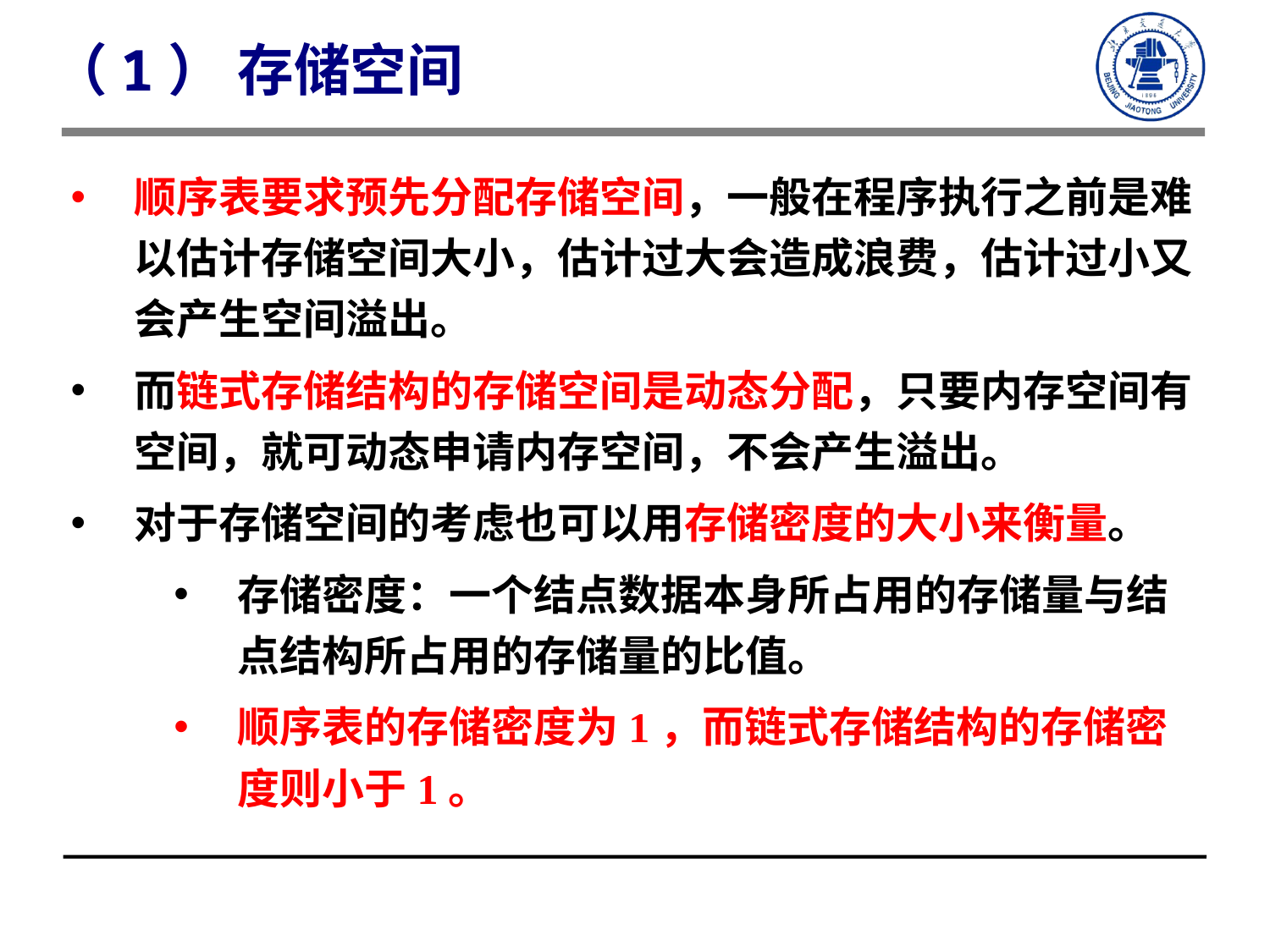

（1） 存储空间
顺序表要求预先分配存储空间，一般在程序执行之前是难以估计存储空间大小，估计过大会造成浪费，估计过小又会产生空间溢出。
而链式存储结构的存储空间是动态分配，只要内存空间有空间，就可动态申请内存空间，不会产生溢出。
对于存储空间的考虑也可以用存储密度的大小来衡量。
存储密度：一个结点数据本身所占用的存储量与结点结构所占用的存储量的比值。
顺序表的存储密度为1，而链式存储结构的存储密度则小于1。